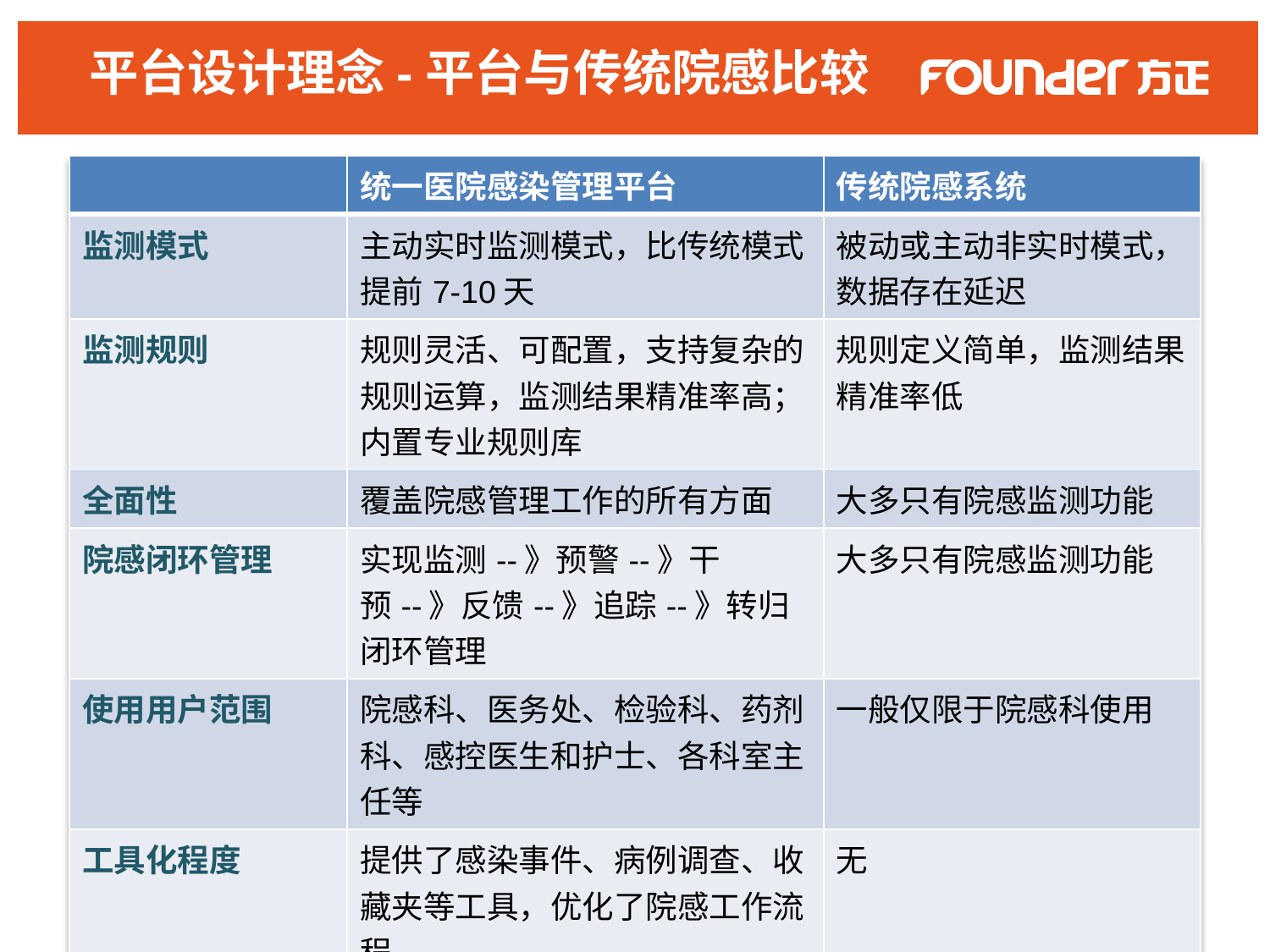

# 平台设计理念-平台与传统院感比较
|  | 统一医院感染管理平台 | 传统院感系统 |
| --- | --- | --- |
| 监测模式 | 主动实时监测模式，比传统模式提前7-10天 | 被动或主动非实时模式，数据存在延迟 |
| 监测规则 | 规则灵活、可配置，支持复杂的规则运算，监测结果精准率高；内置专业规则库 | 规则定义简单，监测结果精准率低 |
| 全面性 | 覆盖院感管理工作的所有方面 | 大多只有院感监测功能 |
| 院感闭环管理 | 实现监测--》预警--》干预--》反馈--》追踪--》转归 闭环管理 | 大多只有院感监测功能 |
| 使用用户范围 | 院感科、医务处、检验科、药剂科、感控医生和护士、各科室主任等 | 一般仅限于院感科使用 |
| 工具化程度 | 提供了感染事件、病例调查、收藏夹等工具，优化了院感工作流程 | 无 |
| 访问控制 | 灵活自定义用户菜单项、数据范围、首页风格等权限 | 无 |
www.PKU-HIT.com

27